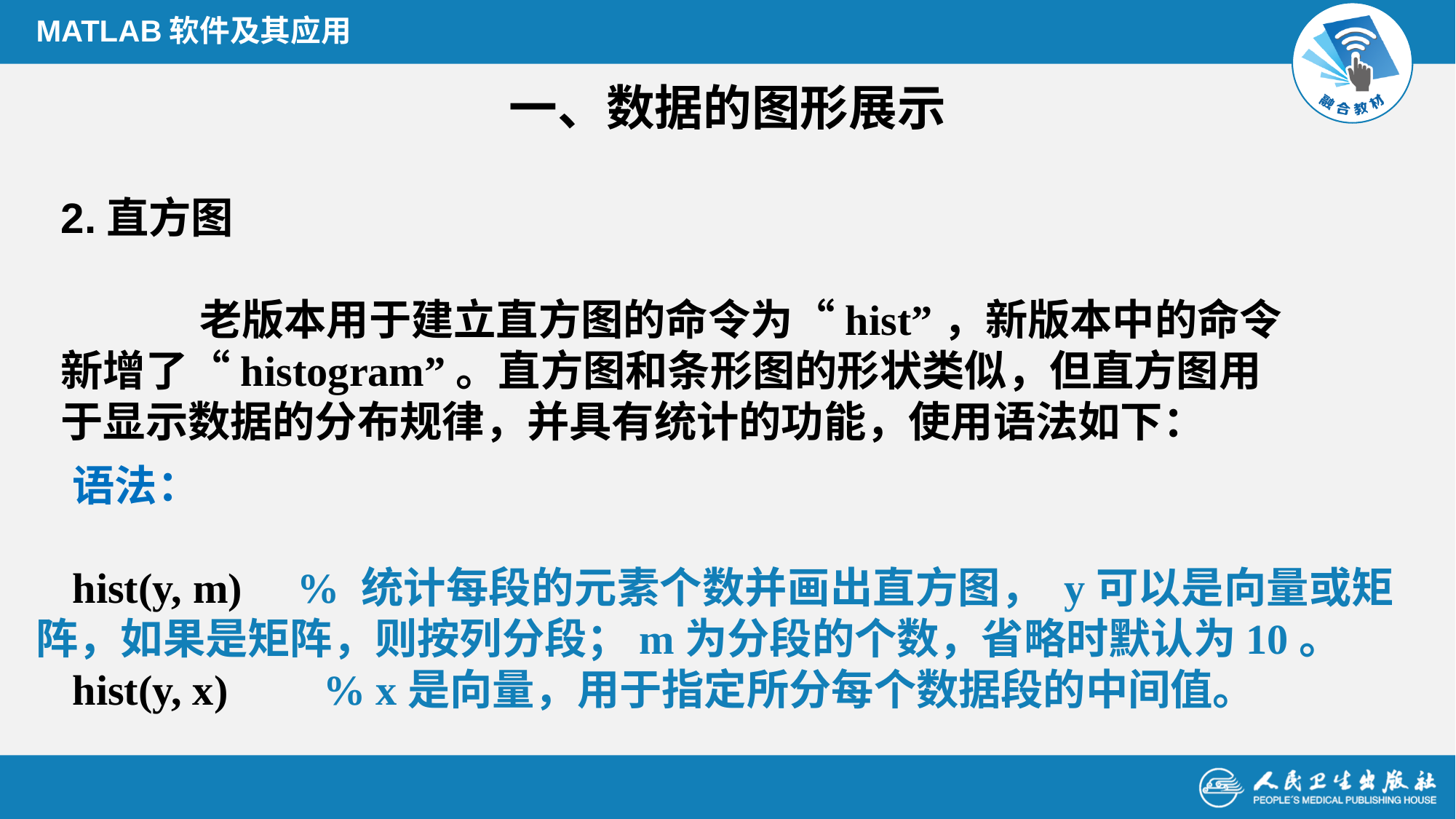

MATLAB软件及其应用
一、数据的图形展示
2.直方图

	  老版本用于建立直方图的命令为“hist”，新版本中的命令新增了“histogram”。直方图和条形图的形状类似，但直方图用于显示数据的分布规律，并具有统计的功能，使用语法如下：

语法：

hist(y, m)     % 统计每段的元素个数并画出直方图， y可以是向量或矩阵，如果是矩阵，则按列分段；m为分段的个数，省略时默认为10。
hist(y, x)         % x是向量，用于指定所分每个数据段的中间值。